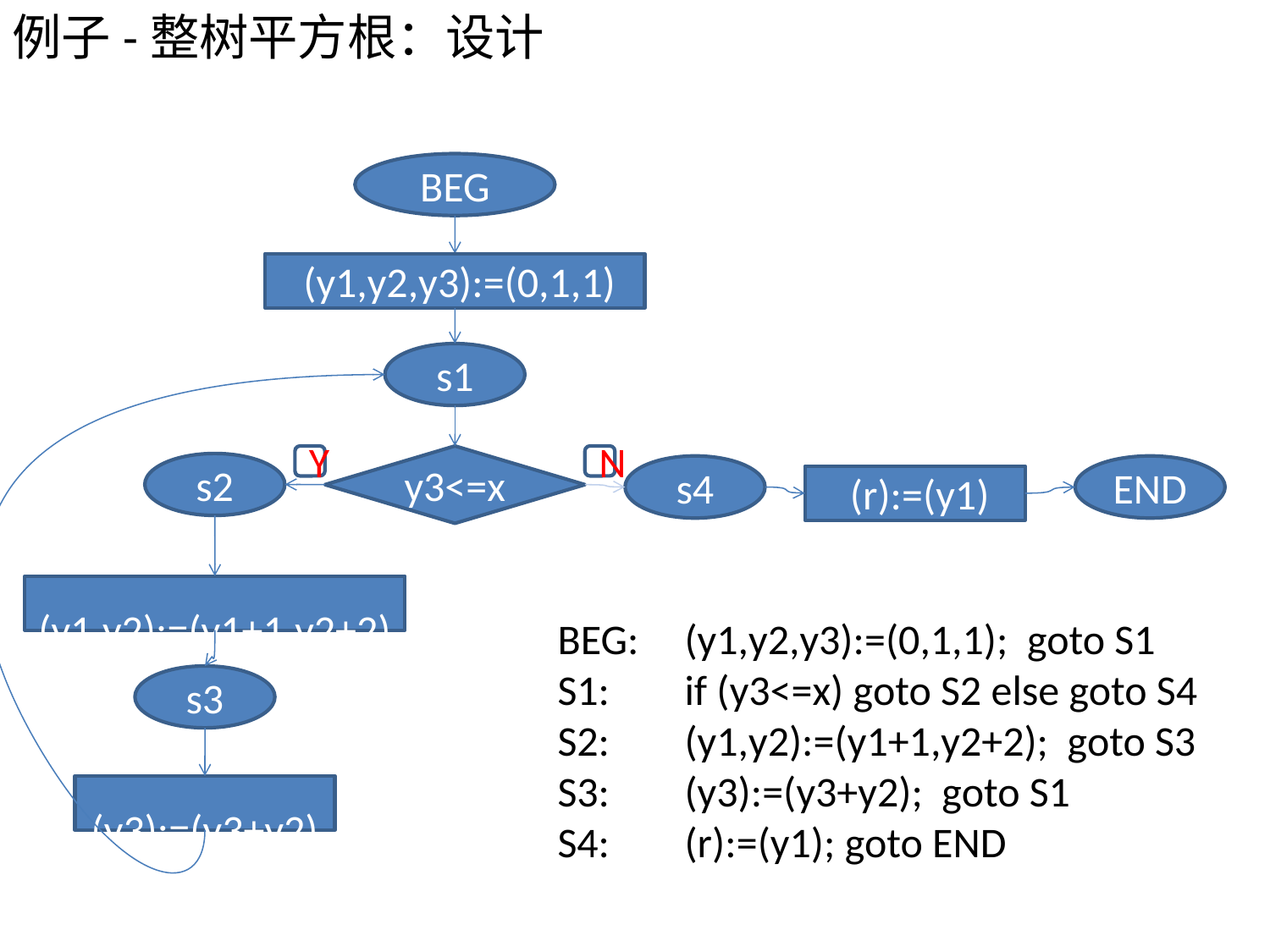

例子-整树平方根：设计
BEG
 (y1,y2,y3):=(0,1,1)
s1
Y
y3<=x
N
s2
s4
END
 (r):=(y1)
 (y1,y2):=(y1+1,y2+2)
BEG:	(y1,y2,y3):=(0,1,1);  goto S1
S1:	if (y3<=x) goto S2 else goto S4
S2:	(y1,y2):=(y1+1,y2+2);  goto S3
S3:	(y3):=(y3+y2);  goto S1
S4:	(r):=(y1); goto END

s3
 (y3):=(y3+y2)